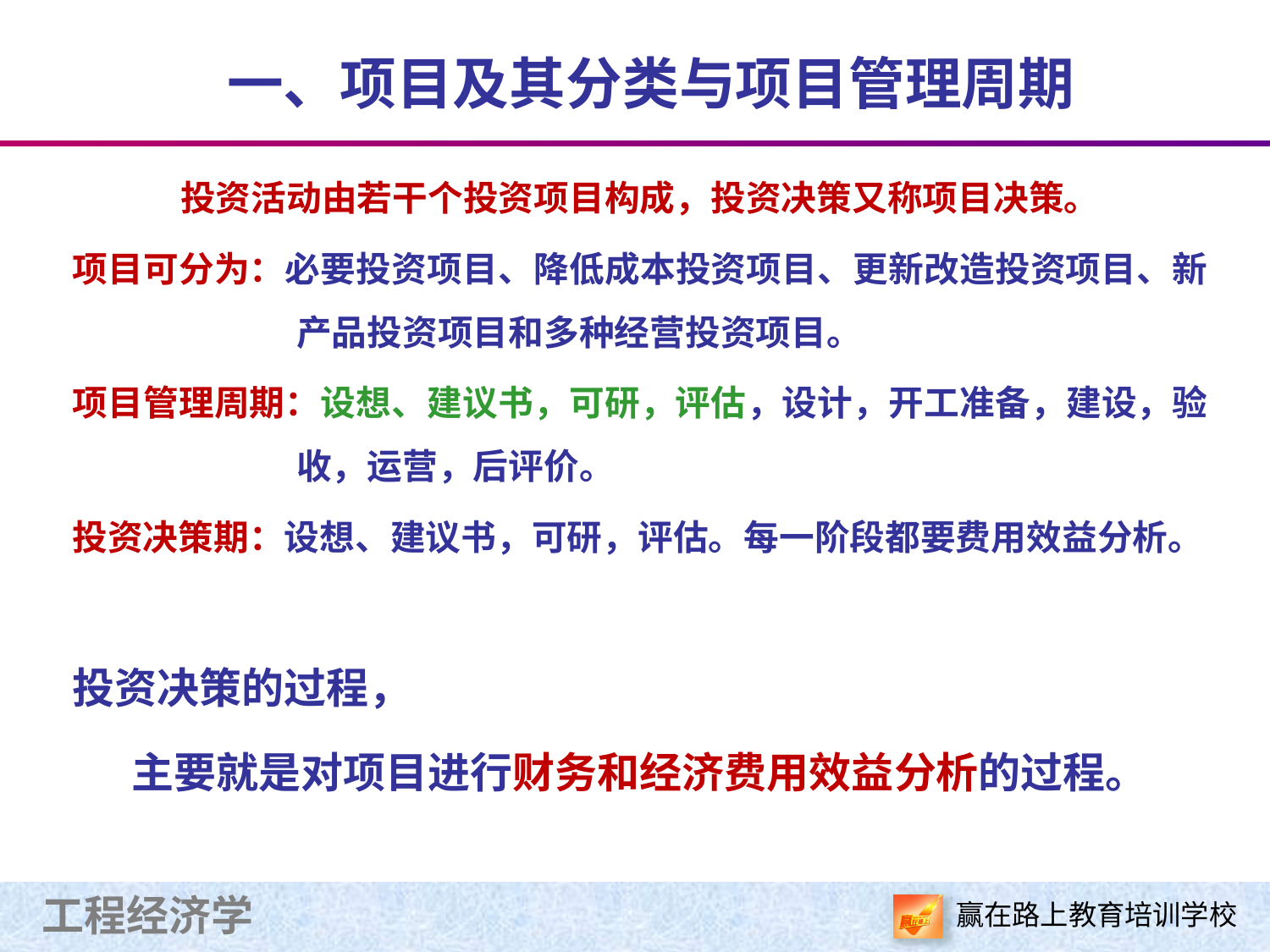

# 一、项目及其分类与项目管理周期
投资活动由若干个投资项目构成，投资决策又称项目决策。
项目可分为：必要投资项目、降低成本投资项目、更新改造投资项目、新产品投资项目和多种经营投资项目。
项目管理周期：设想、建议书，可研，评估，设计，开工准备，建设，验收，运营，后评价。
投资决策期：设想、建议书，可研，评估。每一阶段都要费用效益分析。

投资决策的过程，
主要就是对项目进行财务和经济费用效益分析的过程。